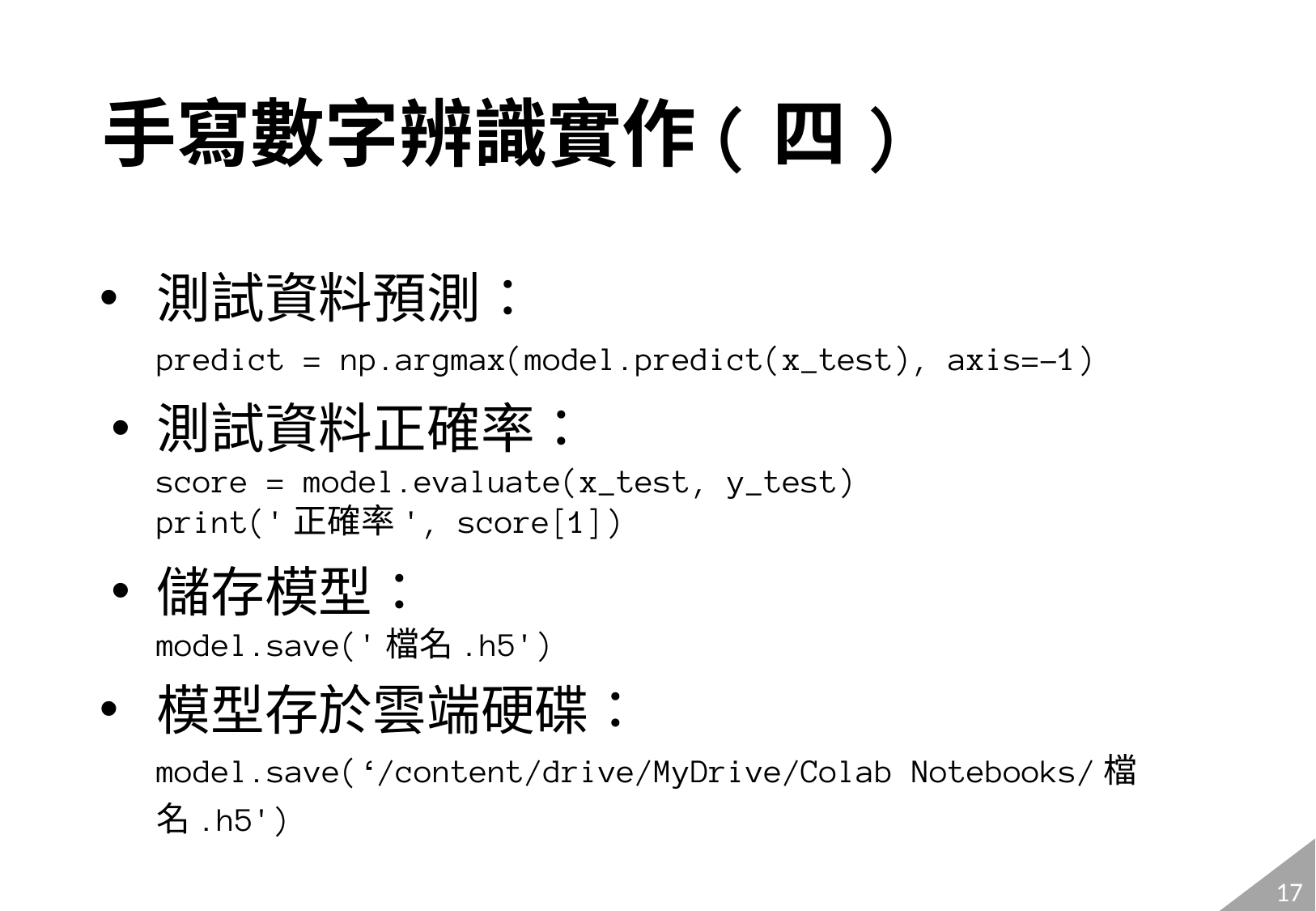

# 手寫數字辨識實作(四)
測試資料預測：
predict = np.argmax(model.predict(x_test), axis=-1)
測試資料正確率：
score = model.evaluate(x_test, y_test)
print('正確率', score[1])
儲存模型：
model.save('檔名.h5')
模型存於雲端硬碟：
model.save(‘/content/drive/MyDrive/Colab Notebooks/檔名.h5')
17